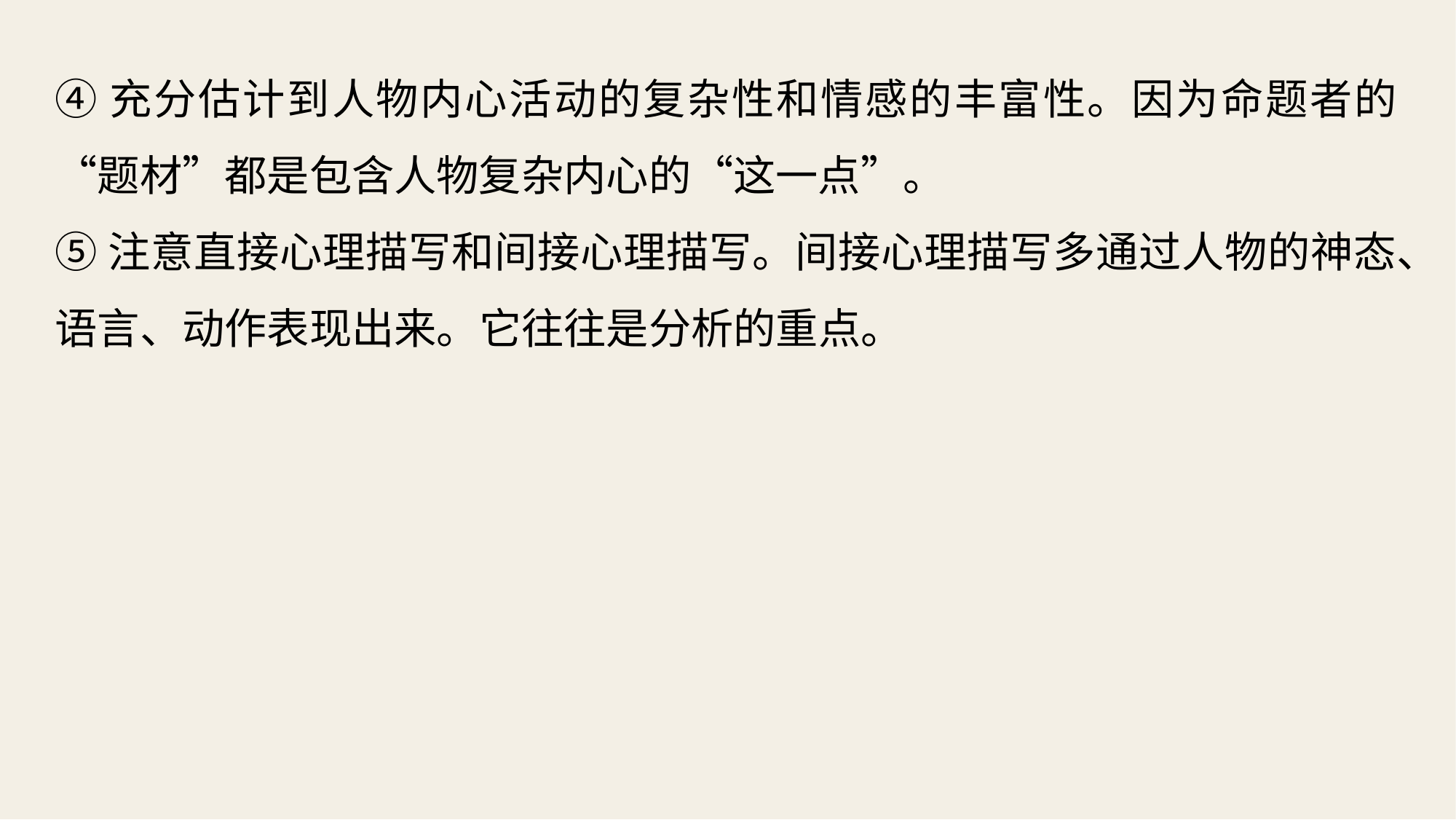

④充分估计到人物内心活动的复杂性和情感的丰富性。因为命题者的“题材”都是包含人物复杂内心的“这一点”。
⑤注意直接心理描写和间接心理描写。间接心理描写多通过人物的神态、语言、动作表现出来。它往往是分析的重点。